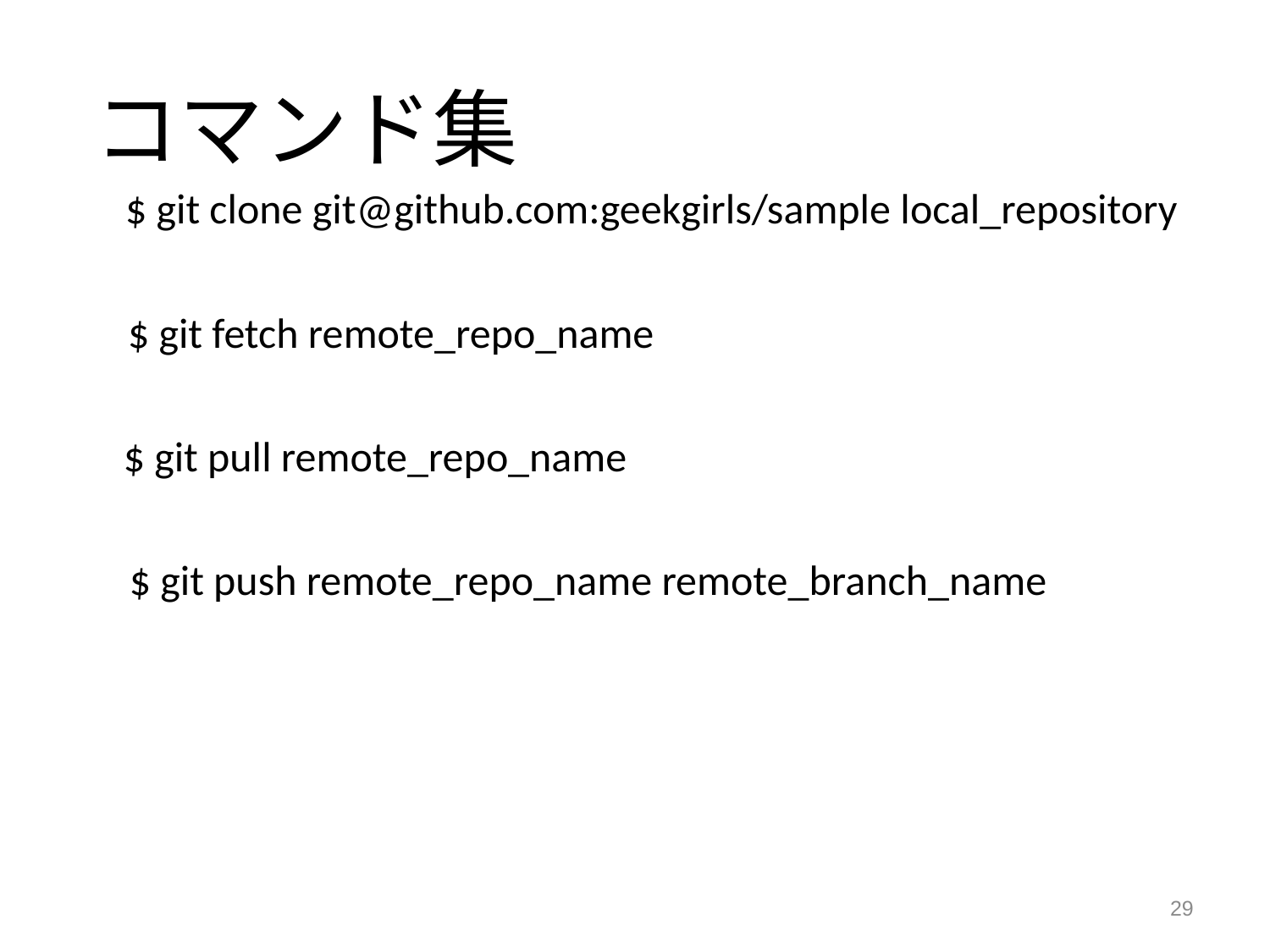

コマンド集
$ git clone git@github.com:geekgirls/sample local_repository
$ git fetch remote_repo_name
$ git pull remote_repo_name
$ git push remote_repo_name remote_branch_name
29